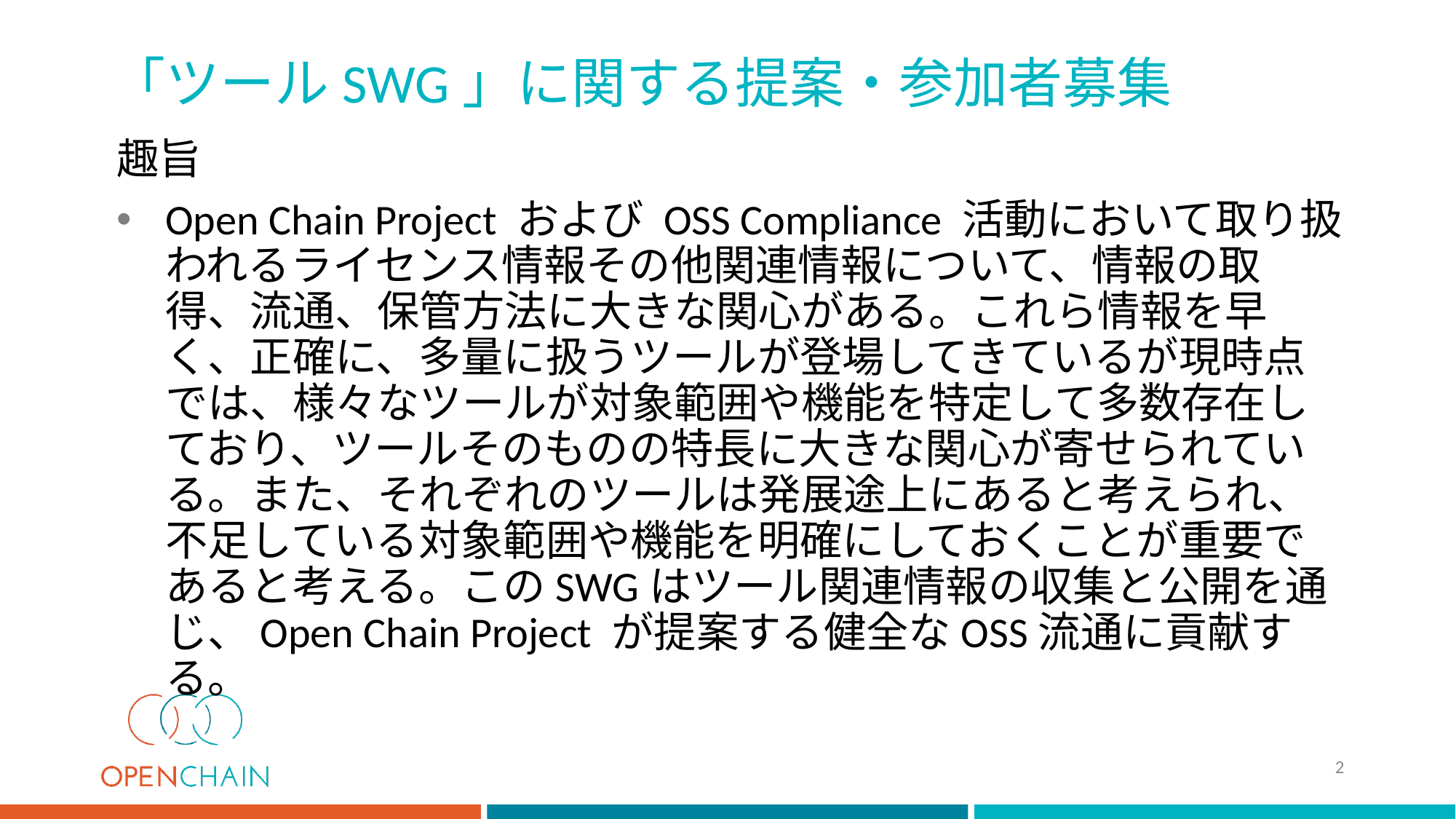

# 「ツールSWG」に関する提案・参加者募集
趣旨
Open Chain Project および OSS Compliance 活動において取り扱われるライセンス情報その他関連情報について、情報の取得、流通、保管方法に大きな関心がある。これら情報を早く、正確に、多量に扱うツールが登場してきているが現時点では、様々なツールが対象範囲や機能を特定して多数存在しており、ツールそのものの特長に大きな関心が寄せられている。また、それぞれのツールは発展途上にあると考えられ、不足している対象範囲や機能を明確にしておくことが重要であると考える。このSWGはツール関連情報の収集と公開を通じ、Open Chain Project が提案する健全なOSS流通に貢献する。
2